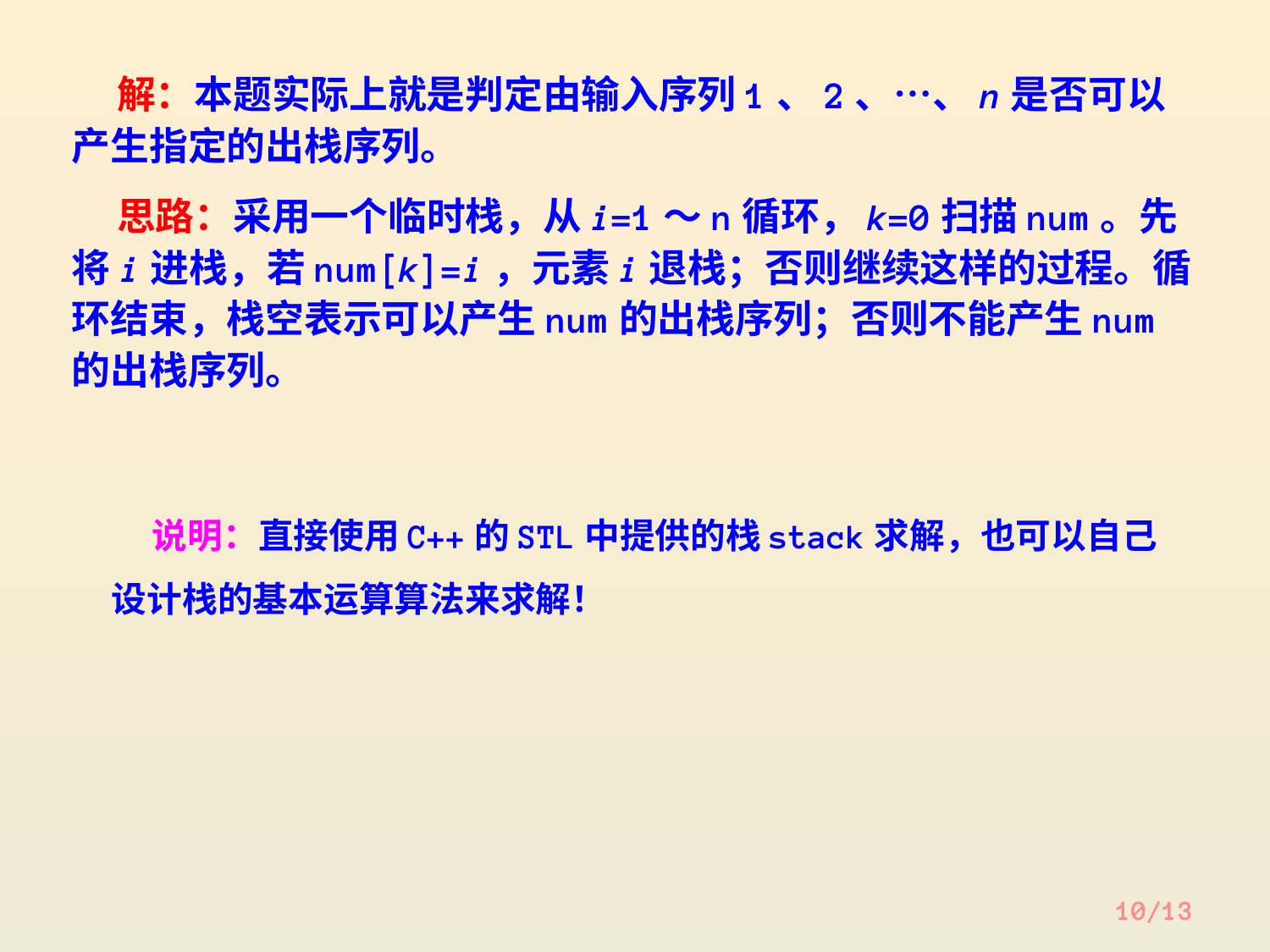

解：本题实际上就是判定由输入序列1、2、…、n是否可以产生指定的出栈序列。
    思路：采用一个临时栈，从i=1～n循环，k=0扫描num。先将i进栈，若num[k]=i，元素i退栈；否则继续这样的过程。循环结束，栈空表示可以产生num的出栈序列；否则不能产生num的出栈序列。
    说明：直接使用C++的STL中提供的栈stack求解，也可以自己设计栈的基本运算算法来求解！
10/13